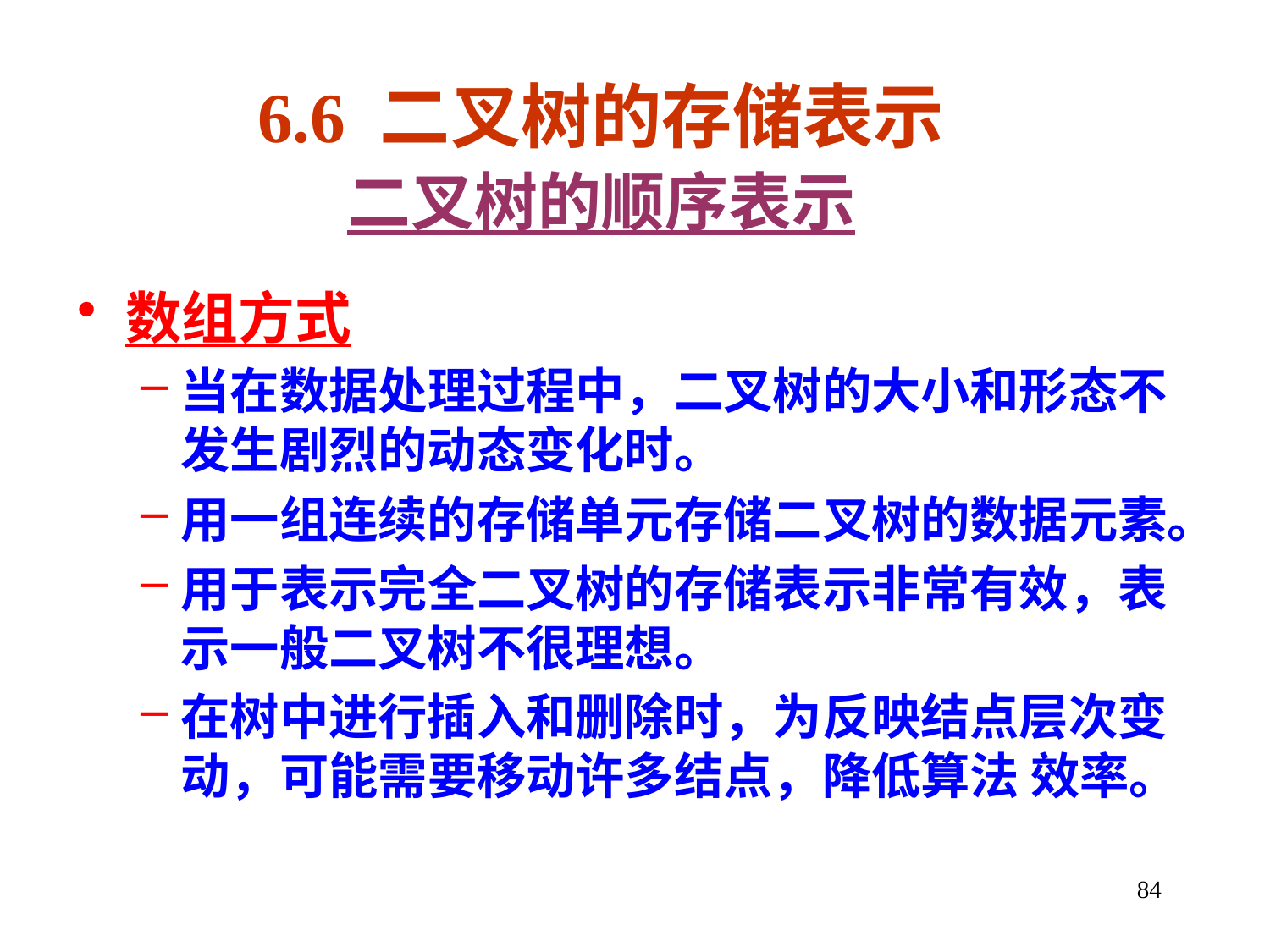

6.6 二叉树的存储表示
二叉树的顺序表示
数组方式
当在数据处理过程中，二叉树的大小和形态不 发生剧烈的动态变化时。
用一组连续的存储单元存储二叉树的数据元素。
用于表示完全二叉树的存储表示非常有效，表 示一般二叉树不很理想。
在树中进行插入和删除时，为反映结点层次变 动，可能需要移动许多结点，降低算法 效率。
84